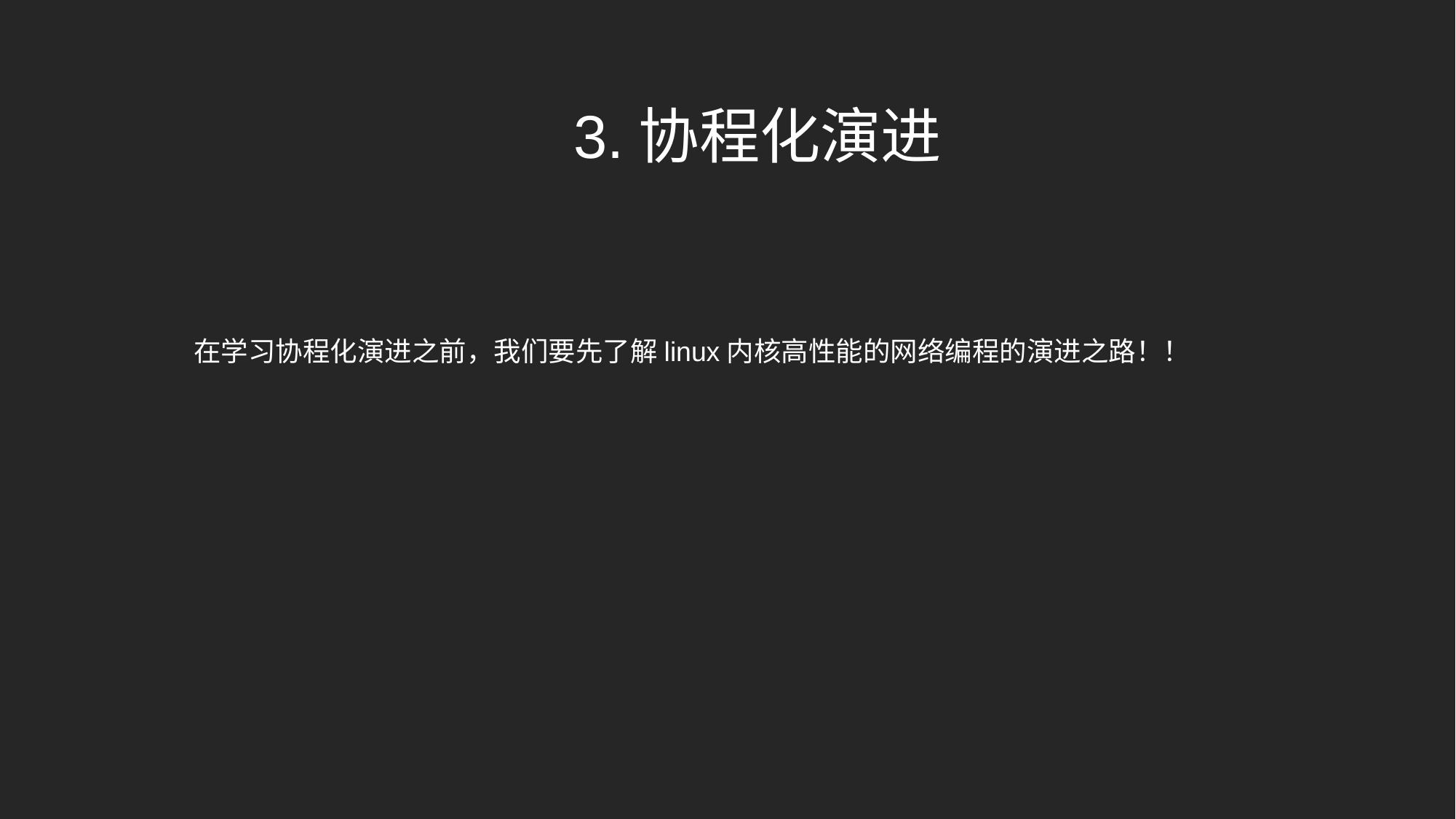

3.协程化演进

在学习协程化演进之前，我们要先了解linux内核高性能的网络编程的演进之路！！